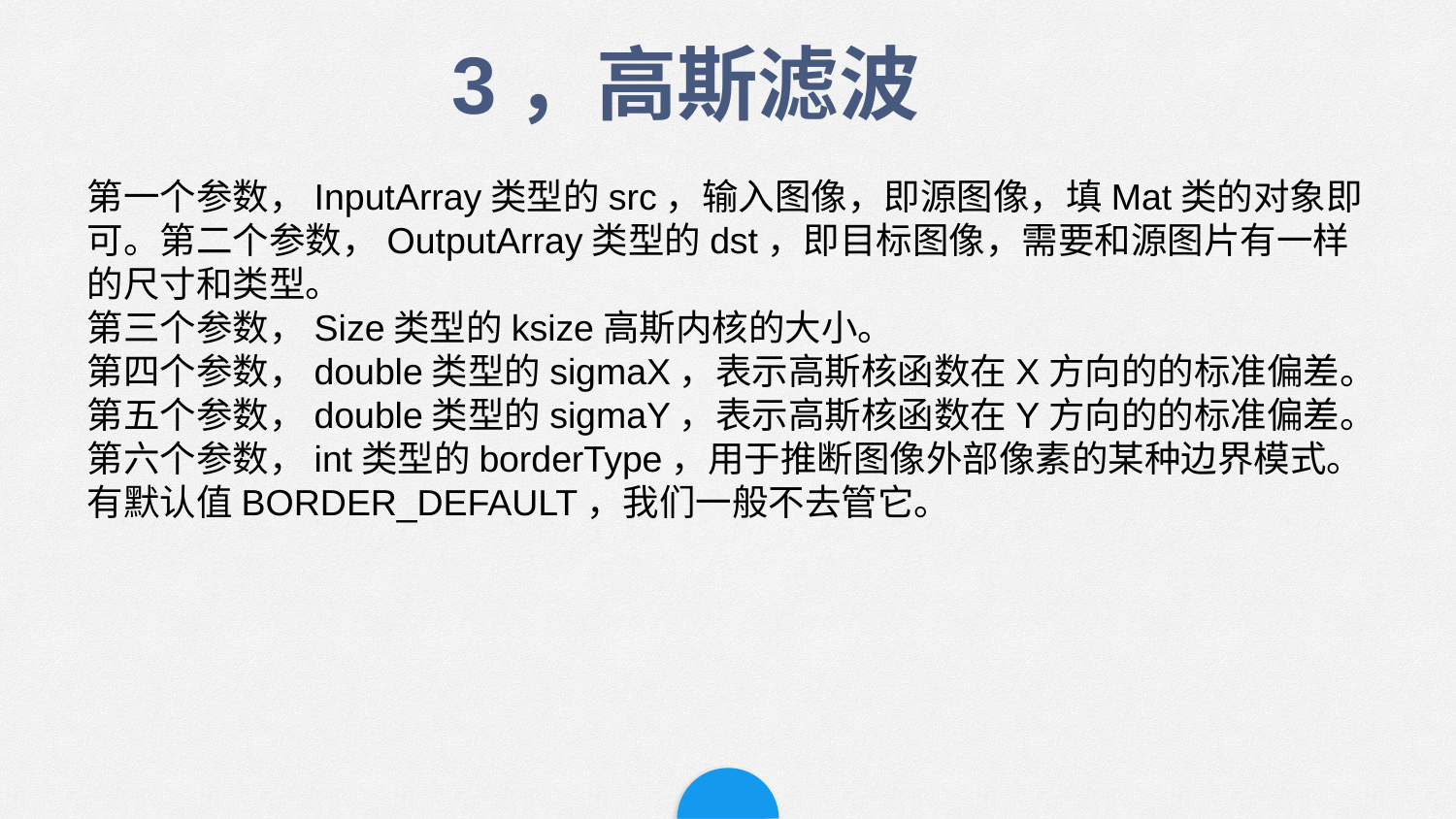

3，高斯滤波
第一个参数，InputArray类型的src，输入图像，即源图像，填Mat类的对象即可。第二个参数，OutputArray类型的dst，即目标图像，需要和源图片有一样的尺寸和类型。
第三个参数，Size类型的ksize高斯内核的大小。
第四个参数，double类型的sigmaX，表示高斯核函数在X方向的的标准偏差。
第五个参数，double类型的sigmaY，表示高斯核函数在Y方向的的标准偏差。
第六个参数，int类型的borderType，用于推断图像外部像素的某种边界模式。有默认值BORDER_DEFAULT，我们一般不去管它。

23